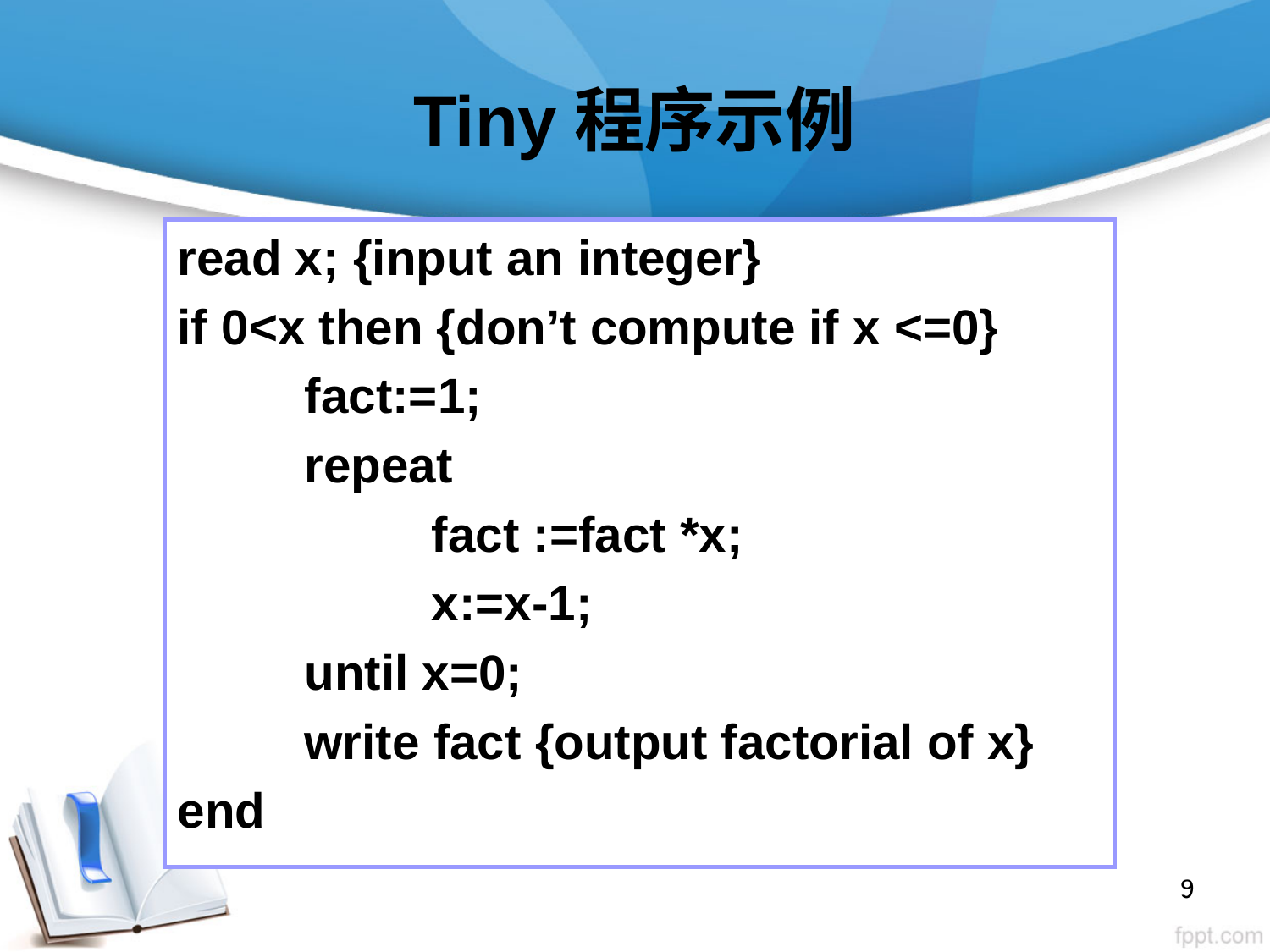

# Tiny程序示例
read x; {input an integer}
if 0<x then {don’t compute if x <=0}
	fact:=1;
	repeat
		fact :=fact *x;
		x:=x-1;
	until x=0;
	write fact {output factorial of x}
end
9